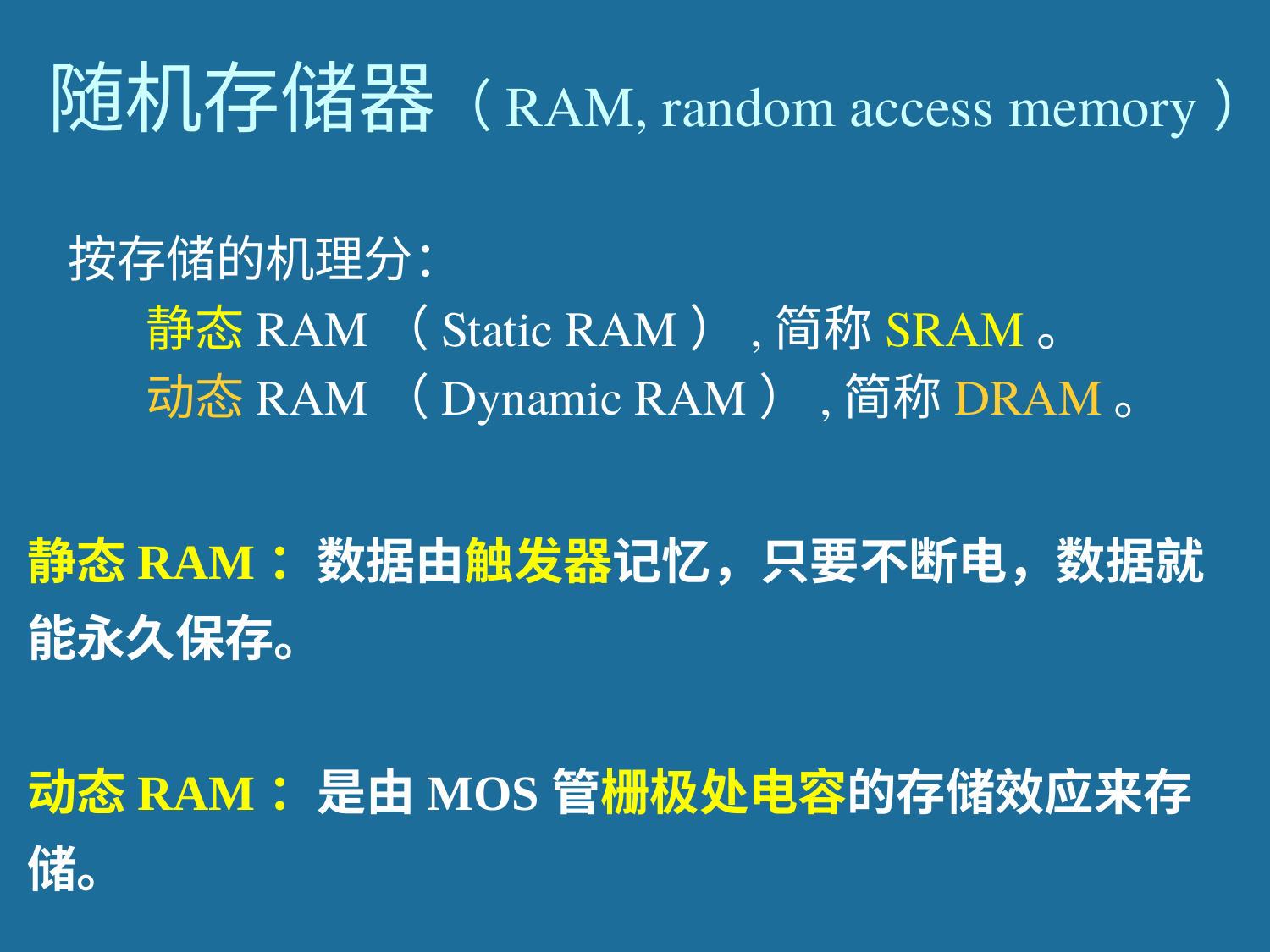

# 随机存储器（RAM, random access memory）
按存储的机理分：
      静态RAM（Static RAM）,简称SRAM。
      动态RAM（Dynamic RAM）,简称DRAM。
静态RAM：数据由触发器记忆，只要不断电，数据就能永久保存。

动态RAM：是由MOS管栅极处电容的存储效应来存储。
18